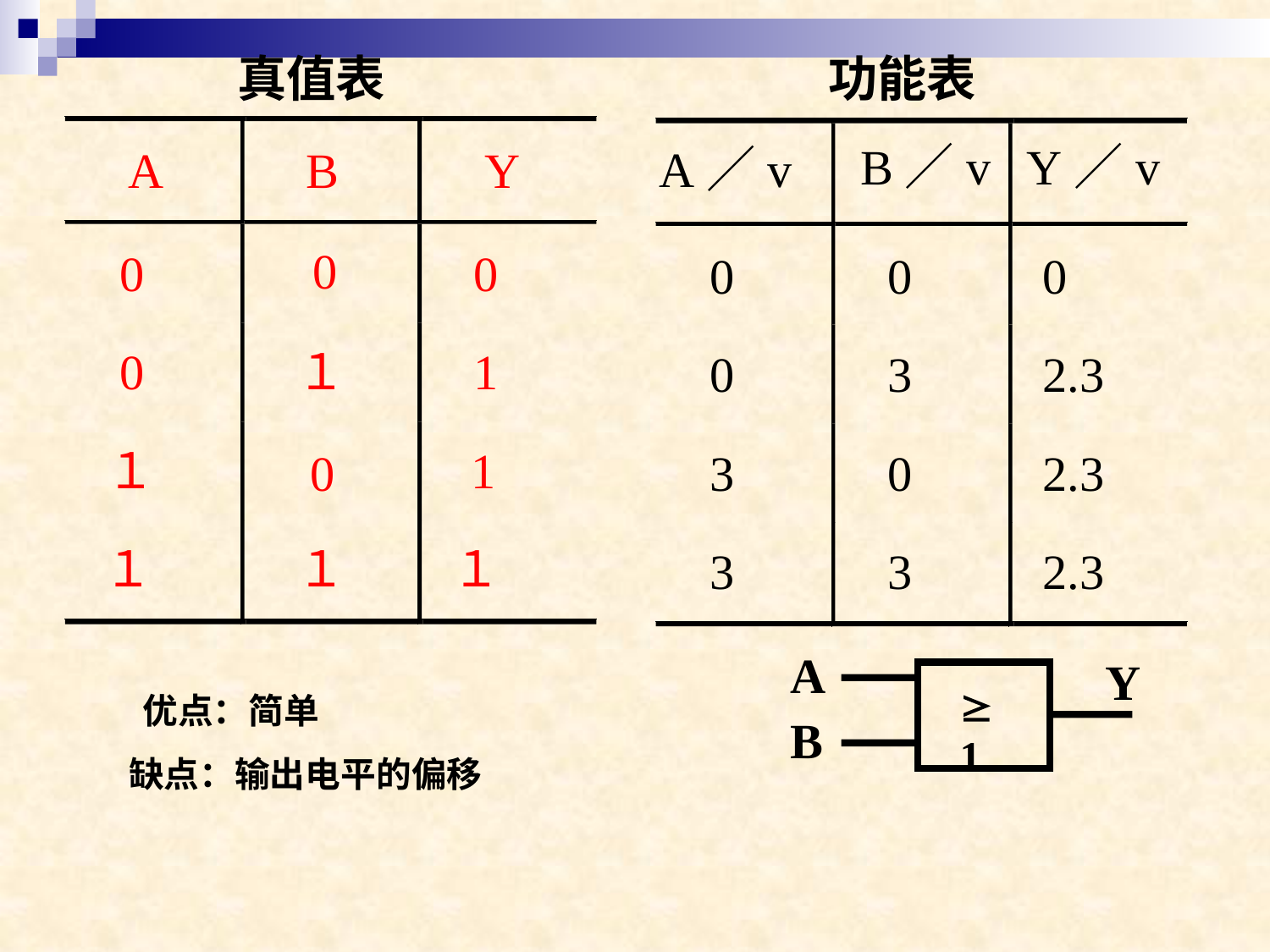

真值表
# 功能表

A
B
Y

0
0
0

0
１
1

１
1
0

１
１
１

B／v
Y／v
A／v

0
0
0

0
3
2.3

3
0
2.3

3
3
2.3

A
Y

≥1
B
 优点：简单
缺点：输出电平的偏移